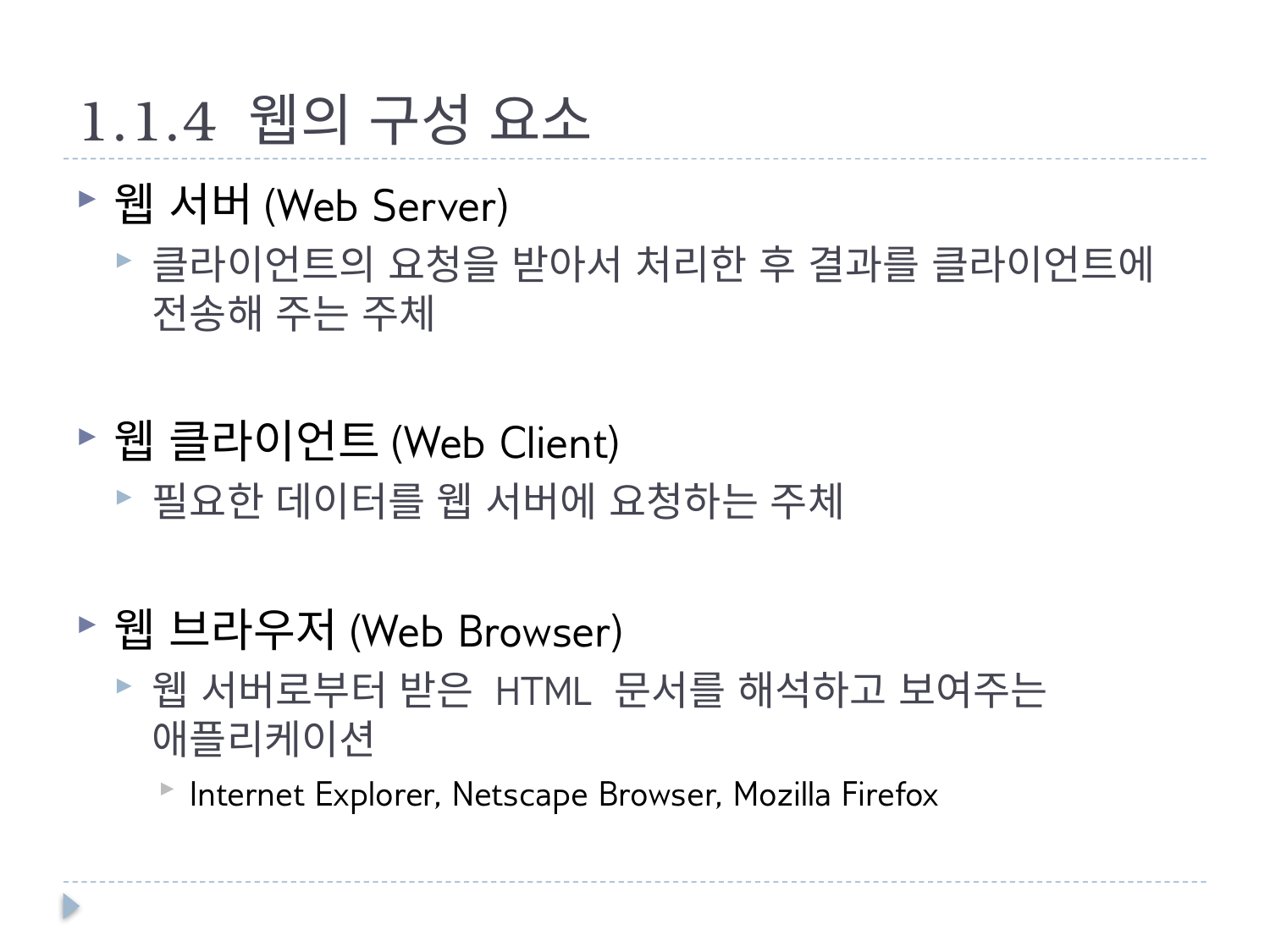

# 1.1.4 웹의 구성 요소
웹 서버(Web Server)
클라이언트의 요청을 받아서 처리한 후 결과를 클라이언트에 전송해 주는 주체

웹 클라이언트(Web Client)
필요한 데이터를 웹 서버에 요청하는 주체

웹 브라우저(Web Browser)
웹 서버로부터 받은 HTML 문서를 해석하고 보여주는 애플리케이션
Internet Explorer, Netscape Browser, Mozilla Firefox